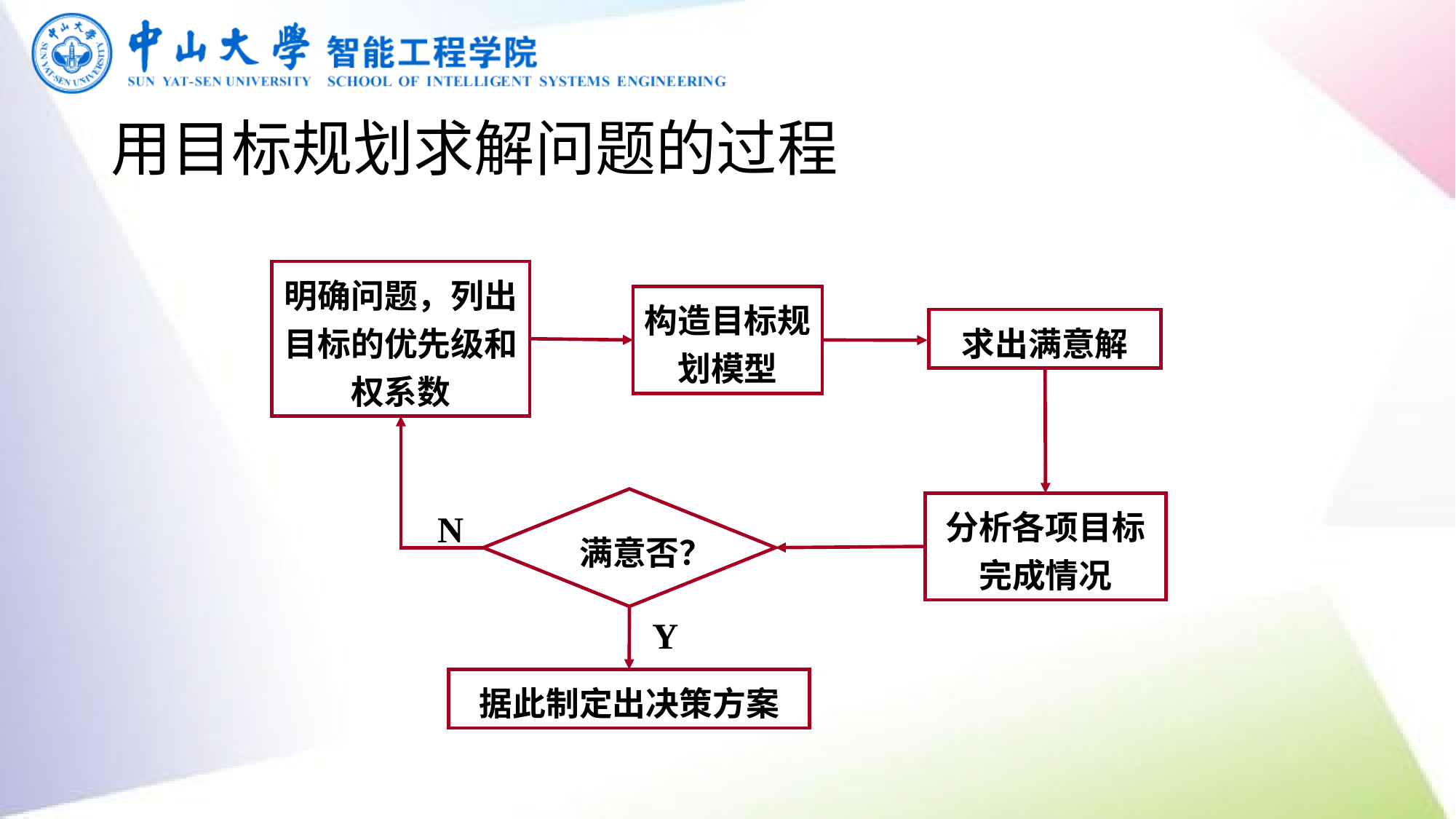

# 用目标规划求解问题的过程
明确问题，列出目标的优先级和权系数
构造目标规划模型
求出满意解
分析各项目标完成情况
N
满意否？
Y
据此制定出决策方案